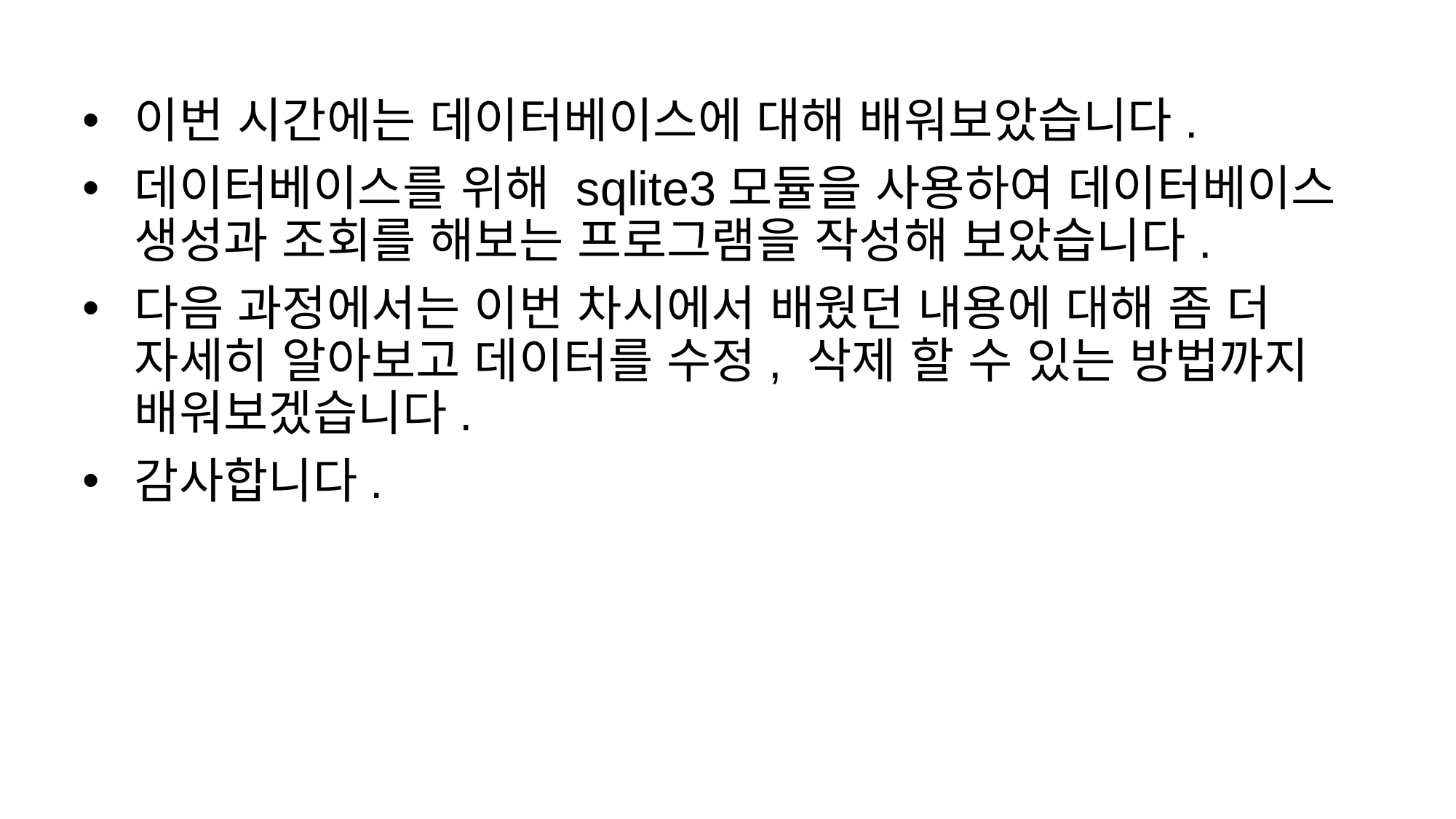

이번 시간에는 데이터베이스에 대해 배워보았습니다.
데이터베이스를 위해 sqlite3모듈을 사용하여 데이터베이스 생성과 조회를 해보는 프로그램을 작성해 보았습니다.
다음 과정에서는 이번 차시에서 배웠던 내용에 대해 좀 더 자세히 알아보고 데이터를 수정, 삭제 할 수 있는 방법까지 배워보겠습니다.
감사합니다.